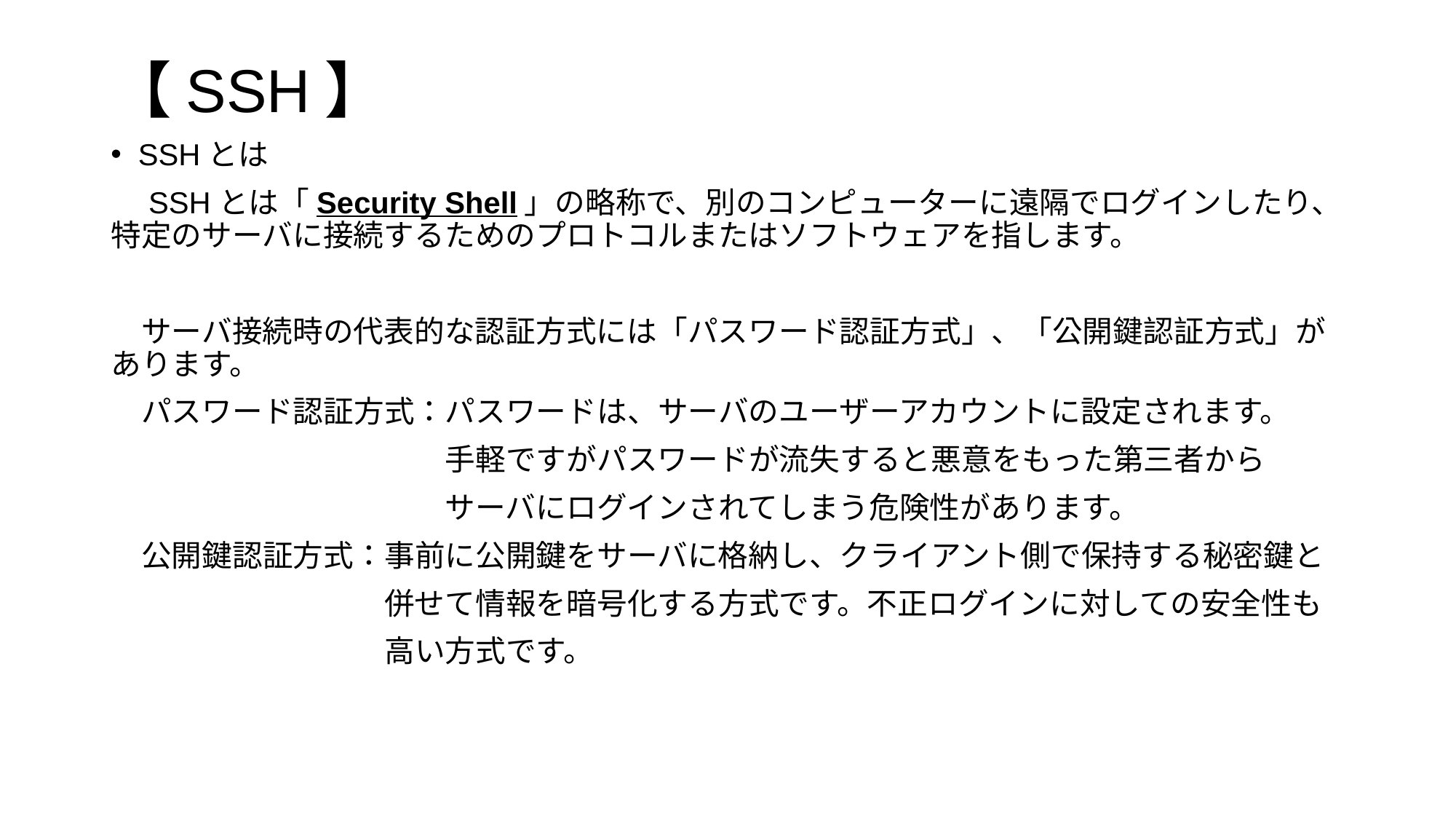

# 【SSH】
SSHとは
　SSHとは「Security Shell」の略称で、別のコンピューターに遠隔でログインしたり、特定のサーバに接続するためのプロトコルまたはソフトウェアを指します。

　サーバ接続時の代表的な認証方式には「パスワード認証方式」、「公開鍵認証方式」があります。
　パスワード認証方式：パスワードは、サーバのユーザーアカウントに設定されます。
　　　　　　　　　　　手軽ですがパスワードが流失すると悪意をもった第三者から
　　　　　　　　　　　サーバにログインされてしまう危険性があります。
　公開鍵認証方式：事前に公開鍵をサーバに格納し、クライアント側で保持する秘密鍵と
　　　　　　　　　併せて情報を暗号化する方式です。不正ログインに対しての安全性も
　　　　　　　　　高い方式です。